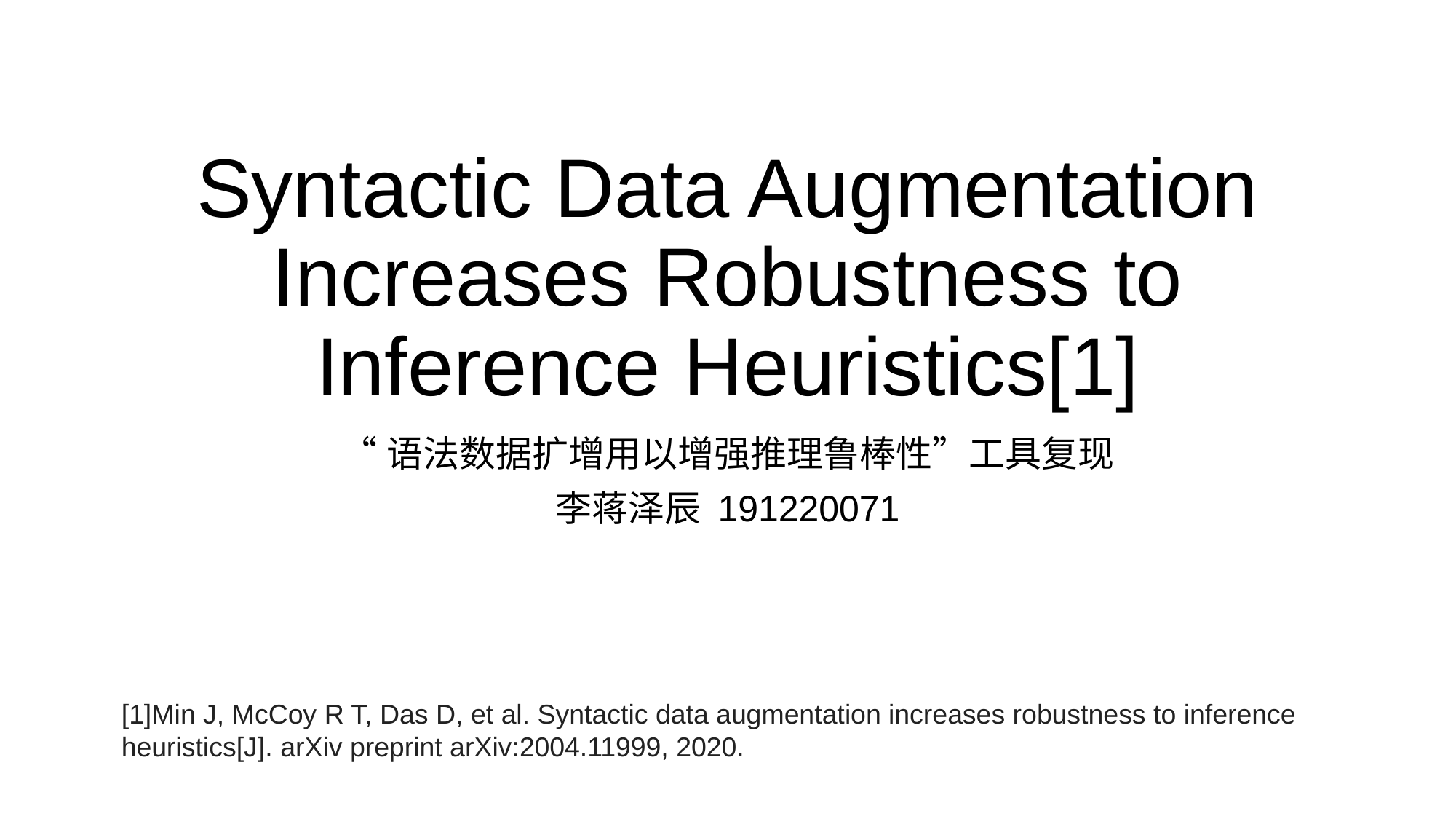

# Syntactic Data Augmentation Increases Robustness to Inference Heuristics[1]
“语法数据扩增用以增强推理鲁棒性”工具复现
李蒋泽辰 191220071
[1]Min J, McCoy R T, Das D, et al. Syntactic data augmentation increases robustness to inference heuristics[J]. arXiv preprint arXiv:2004.11999, 2020.